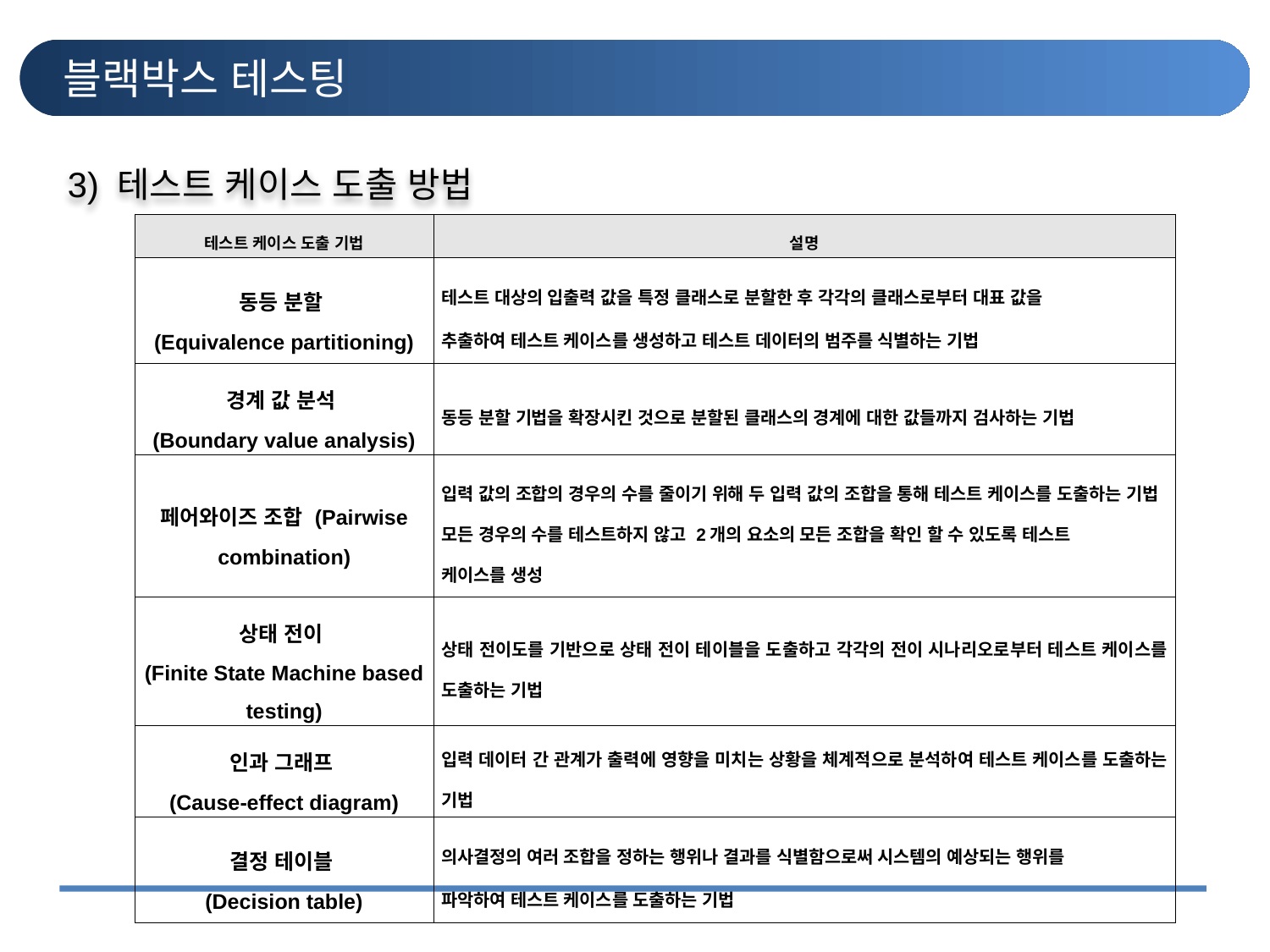

# 블랙박스 테스팅
3) 테스트 케이스 도출 방법
| 테스트 케이스 도출 기법 | 설명 |
| --- | --- |
| 동등 분할 (Equivalence partitioning) | 테스트 대상의 입출력 값을 특정 클래스로 분할한 후 각각의 클래스로부터 대표 값을 추출하여 테스트 케이스를 생성하고 테스트 데이터의 범주를 식별하는 기법 |
| 경계 값 분석 (Boundary value analysis) | 동등 분할 기법을 확장시킨 것으로 분할된 클래스의 경계에 대한 값들까지 검사하는 기법 |
| 페어와이즈 조합 (Pairwise combination) | 입력 값의 조합의 경우의 수를 줄이기 위해 두 입력 값의 조합을 통해 테스트 케이스를 도출하는 기법 모든 경우의 수를 테스트하지 않고 2개의 요소의 모든 조합을 확인 할 수 있도록 테스트 케이스를 생성 |
| 상태 전이 (Finite State Machine based testing) | 상태 전이도를 기반으로 상태 전이 테이블을 도출하고 각각의 전이 시나리오로부터 테스트 케이스를 도출하는 기법 |
| 인과 그래프 (Cause-effect diagram) | 입력 데이터 간 관계가 출력에 영향을 미치는 상황을 체계적으로 분석하여 테스트 케이스를 도출하는 기법 |
| 결정 테이블 (Decision table) | 의사결정의 여러 조합을 정하는 행위나 결과를 식별함으로써 시스템의 예상되는 행위를 파악하여 테스트 케이스를 도출하는 기법 |